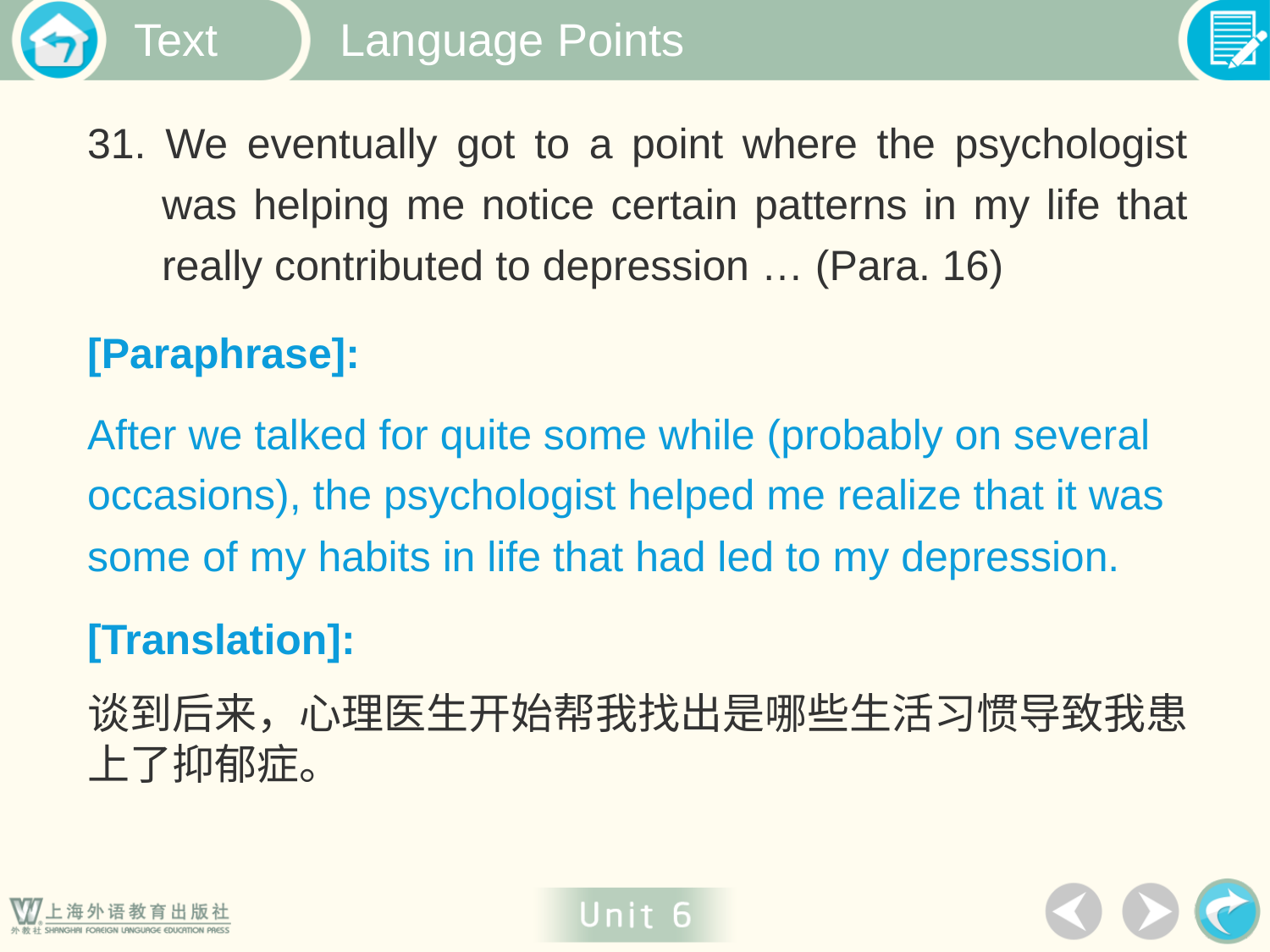

Language Points

31. We eventually got to a point where the psychologist was helping me notice certain patterns in my life that really contributed to depression … (Para. 16)
[Paraphrase]:
After we talked for quite some while (probably on several occasions), the psychologist helped me realize that it was some of my habits in life that had led to my depression.
[Translation]:
谈到后来，心理医生开始帮我找出是哪些生活习惯导致我患上了抑郁症。